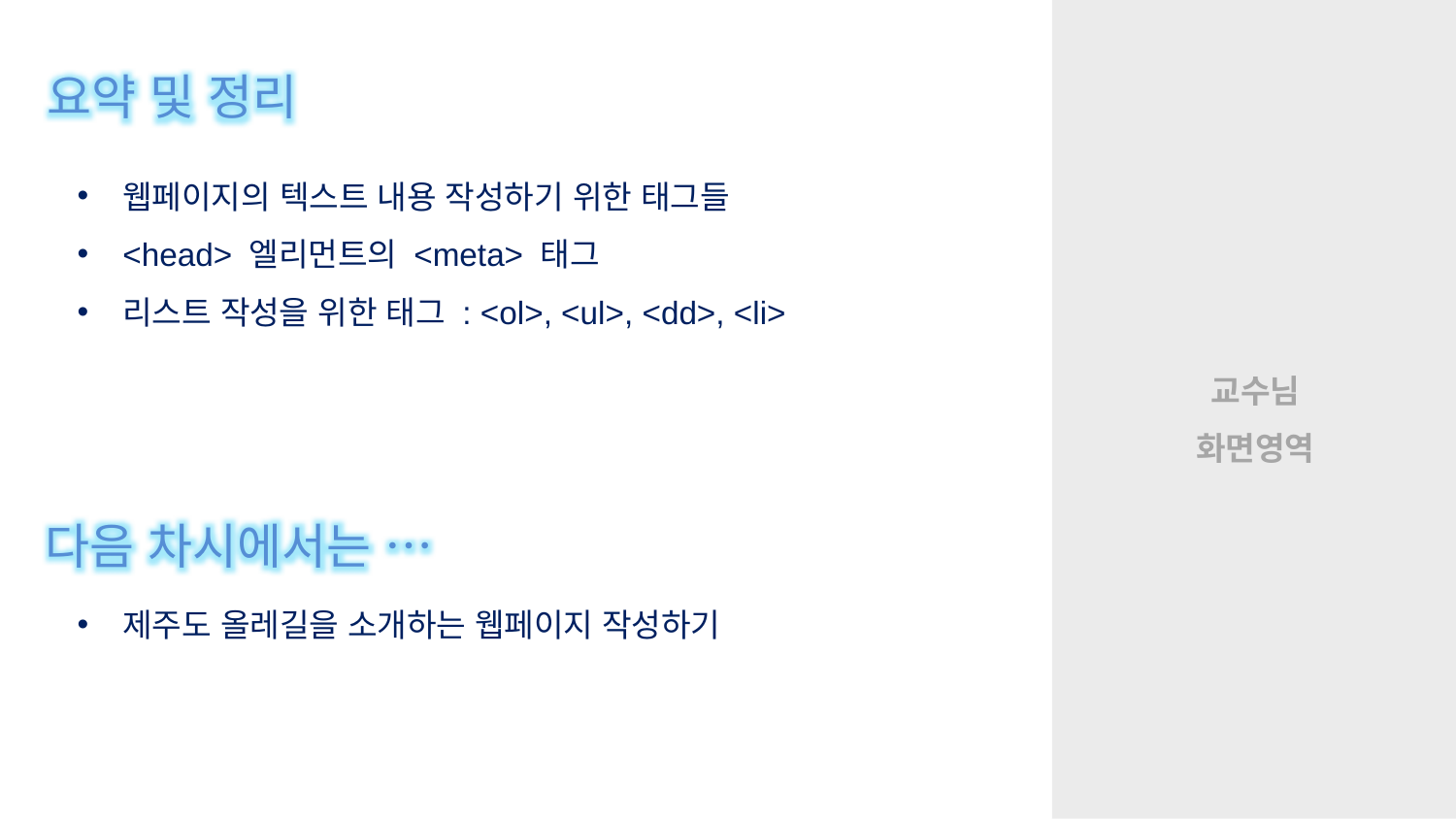

요약 및 정리
웹페이지의 텍스트 내용 작성하기 위한 태그들
<head> 엘리먼트의 <meta> 태그
리스트 작성을 위한 태그 : <ol>, <ul>, <dd>, <li>
다음 차시에서는 …
제주도 올레길을 소개하는 웹페이지 작성하기